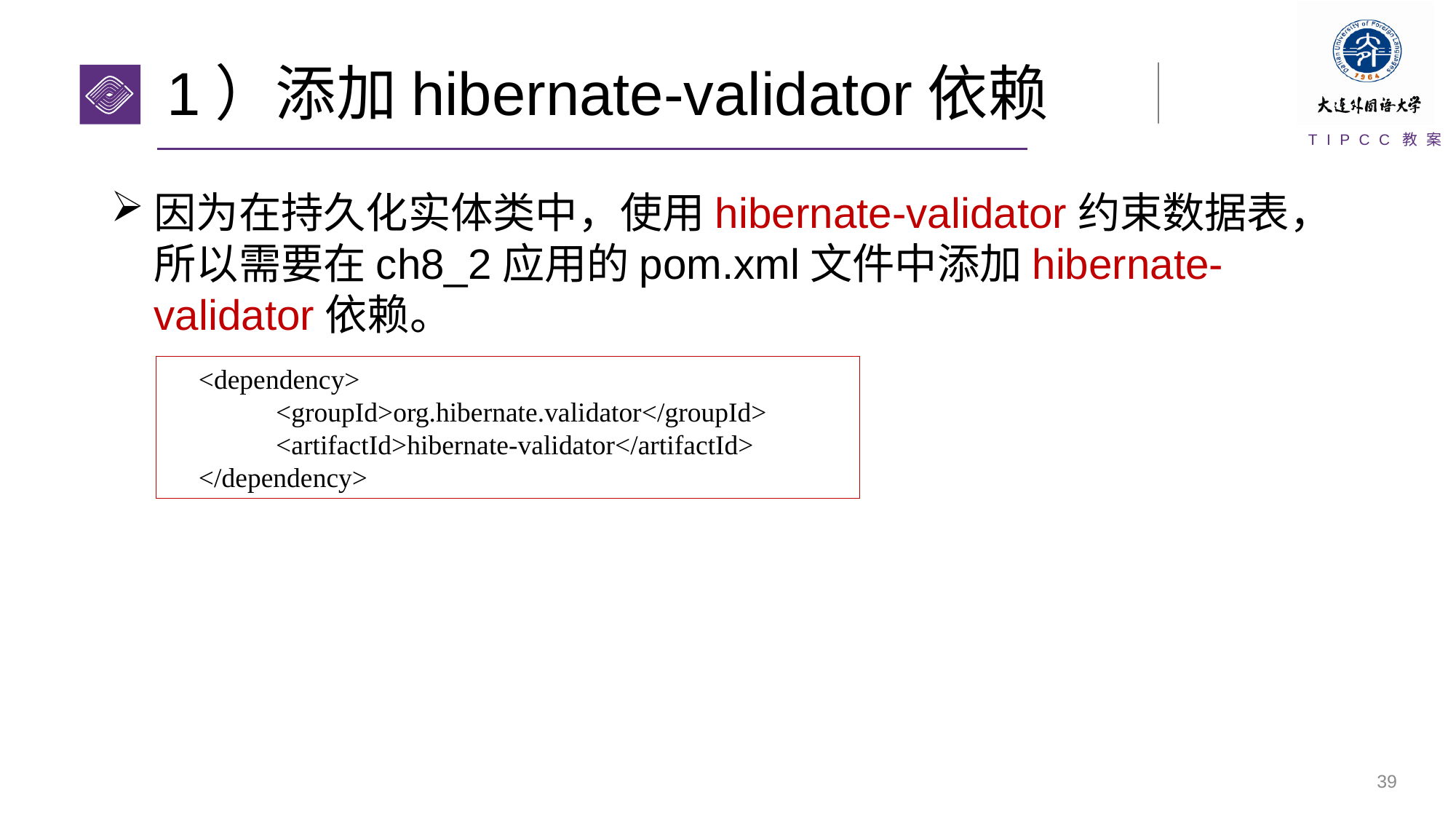

# 1）添加hibernate-validator依赖
因为在持久化实体类中，使用hibernate-validator约束数据表，所以需要在ch8_2应用的pom.xml文件中添加hibernate-validator依赖。
<dependency>
	<groupId>org.hibernate.validator</groupId>
	<artifactId>hibernate-validator</artifactId>
</dependency>
39